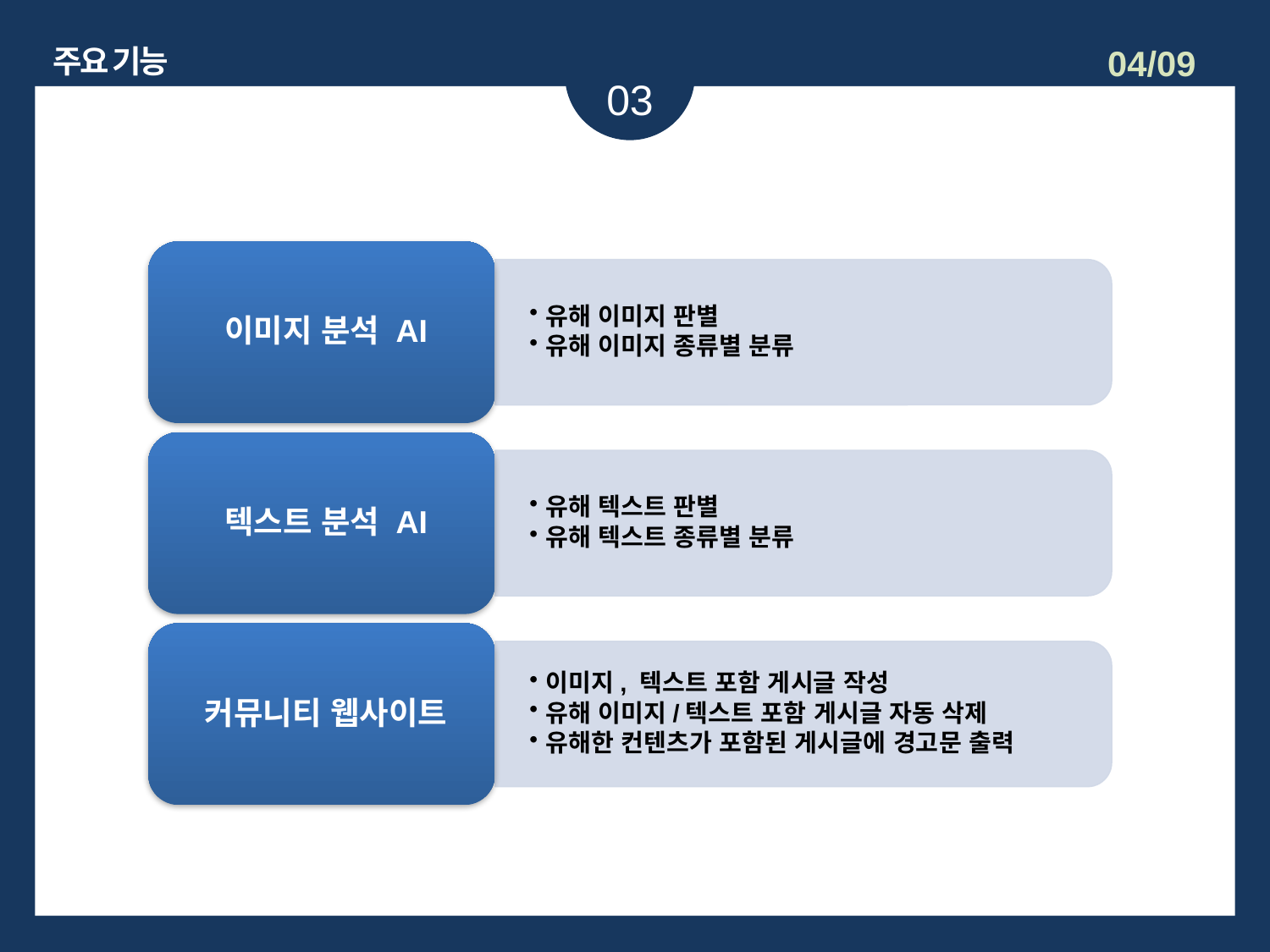

주요 기능
04/09
03

유해 이미지 판별
유해 이미지 종류별 분류
이미지 분석 AI
유해 텍스트 판별
유해 텍스트 종류별 분류
텍스트 분석 AI
이미지, 텍스트 포함 게시글 작성
유해 이미지/텍스트 포함 게시글 자동 삭제
유해한 컨텐츠가 포함된 게시글에 경고문 출력
커뮤니티 웹사이트